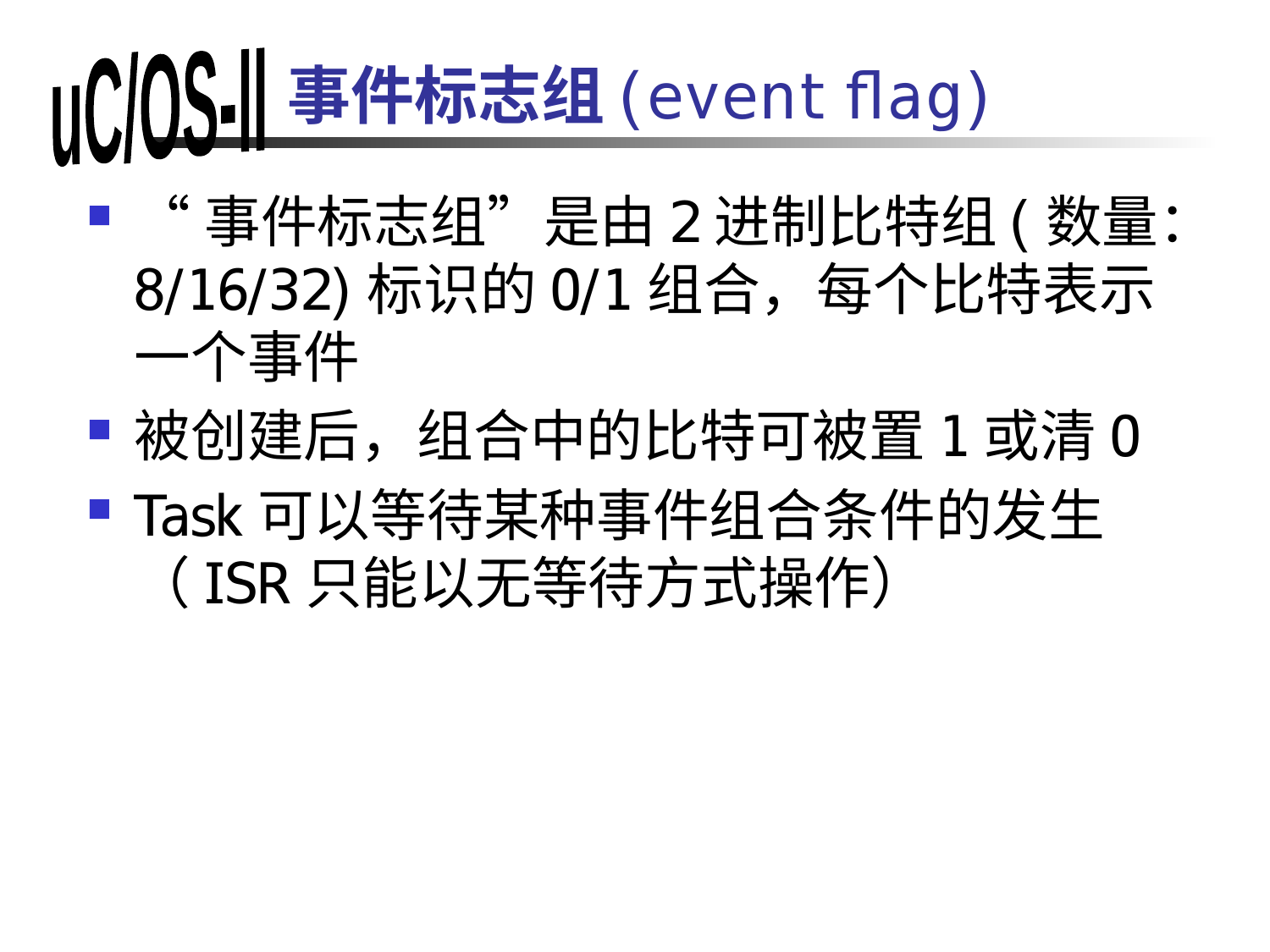

# 事件标志组(event flag)
“事件标志组”是由2进制比特组(数量：8/16/32)标识的0/1组合，每个比特表示一个事件
被创建后，组合中的比特可被置1或清0
Task可以等待某种事件组合条件的发生（ISR只能以无等待方式操作）